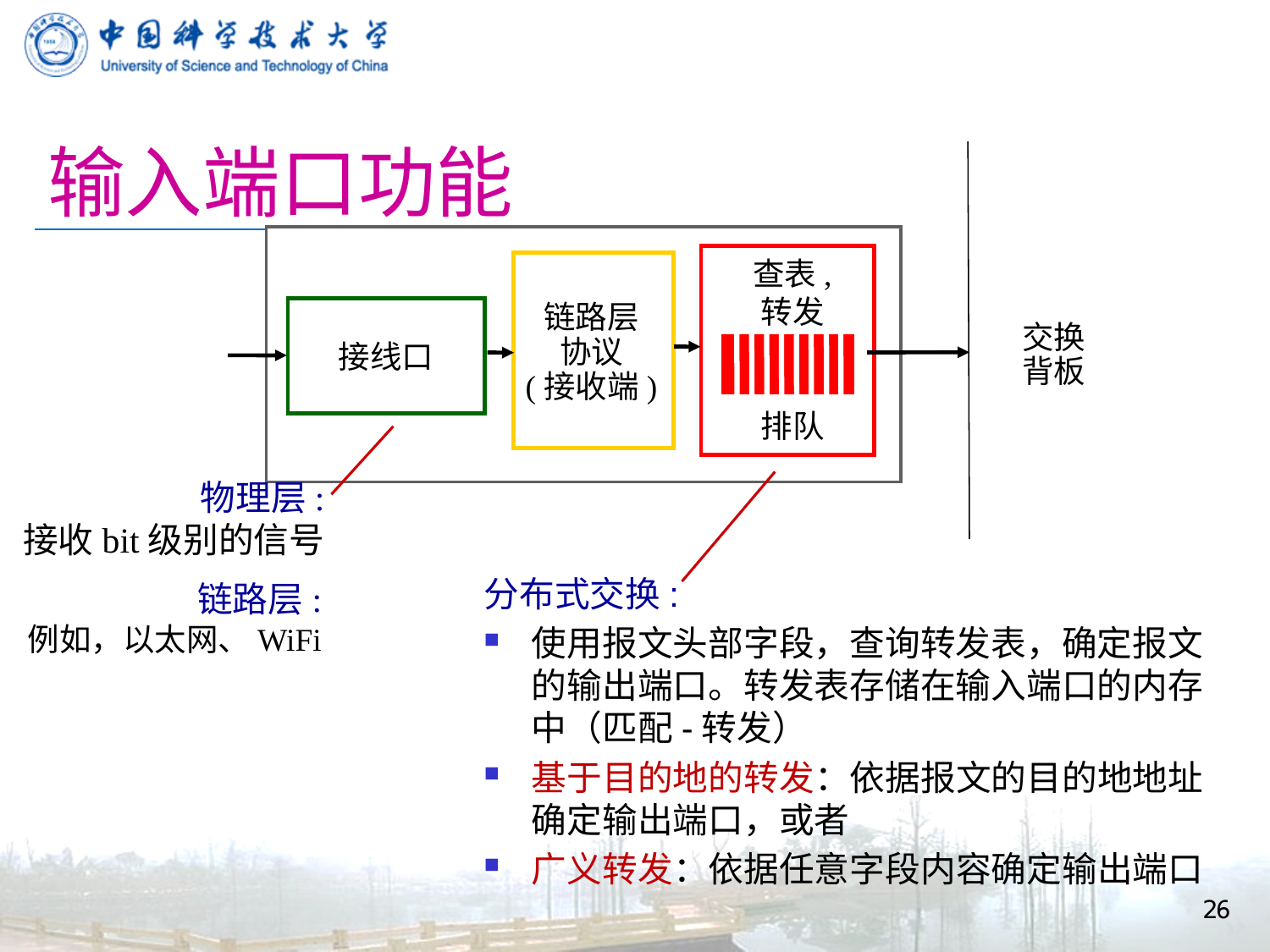

# 输入端口功能

查表,
转发

排队

链路层
协议
(接收端)
交换
背板
接线口

物理层:
接收bit级别的信号

分布式交换:
使用报文头部字段，查询转发表，确定报文的输出端口。转发表存储在输入端口的内存中（匹配-转发）
基于目的地的转发：依据报文的目的地地址确定输出端口，或者
广义转发：依据任意字段内容确定输出端口
链路层:
例如，以太网、WiFi
26